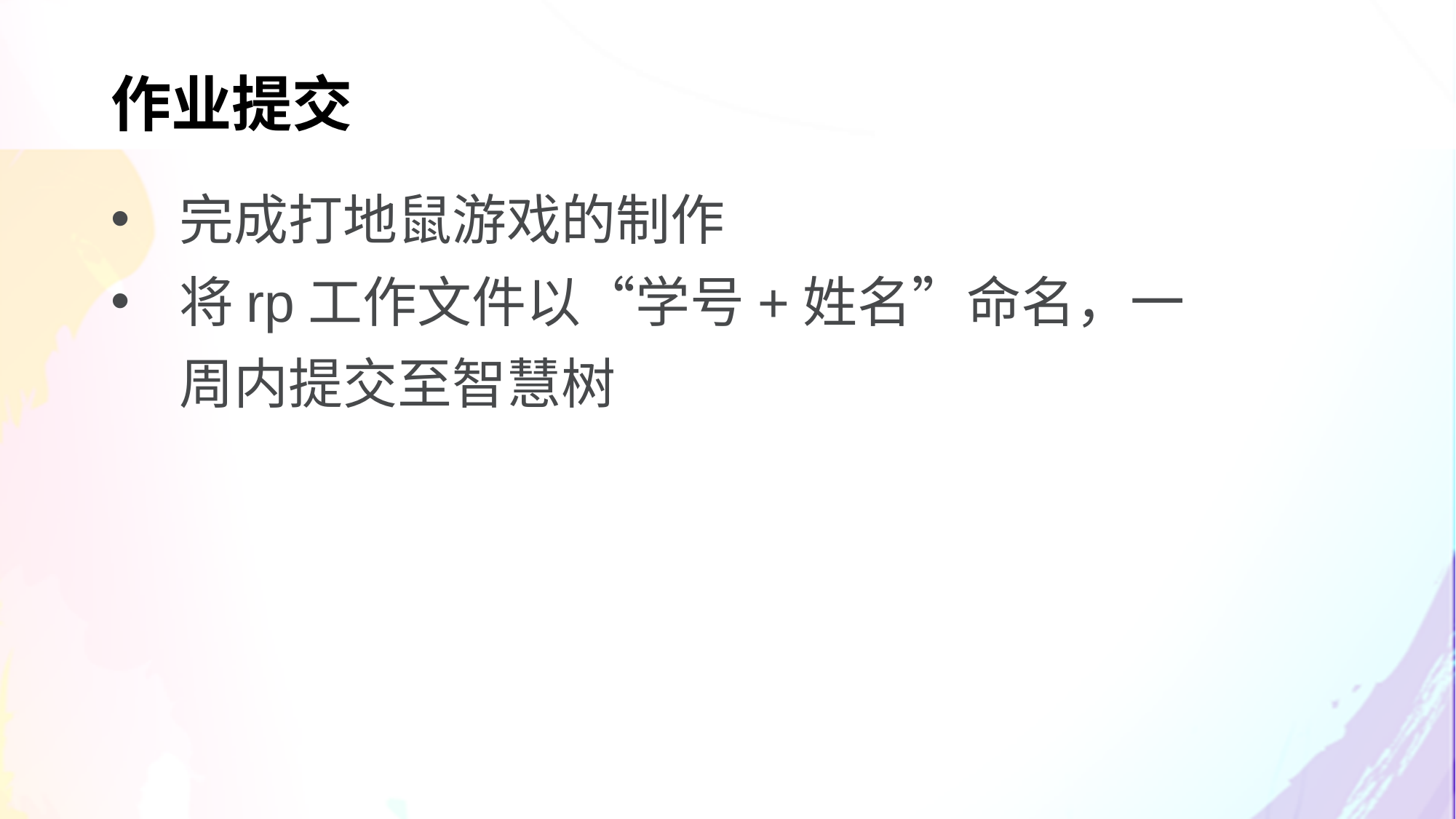

# 作业提交
完成打地鼠游戏的制作
将rp工作文件以“学号+姓名”命名，一周内提交至智慧树